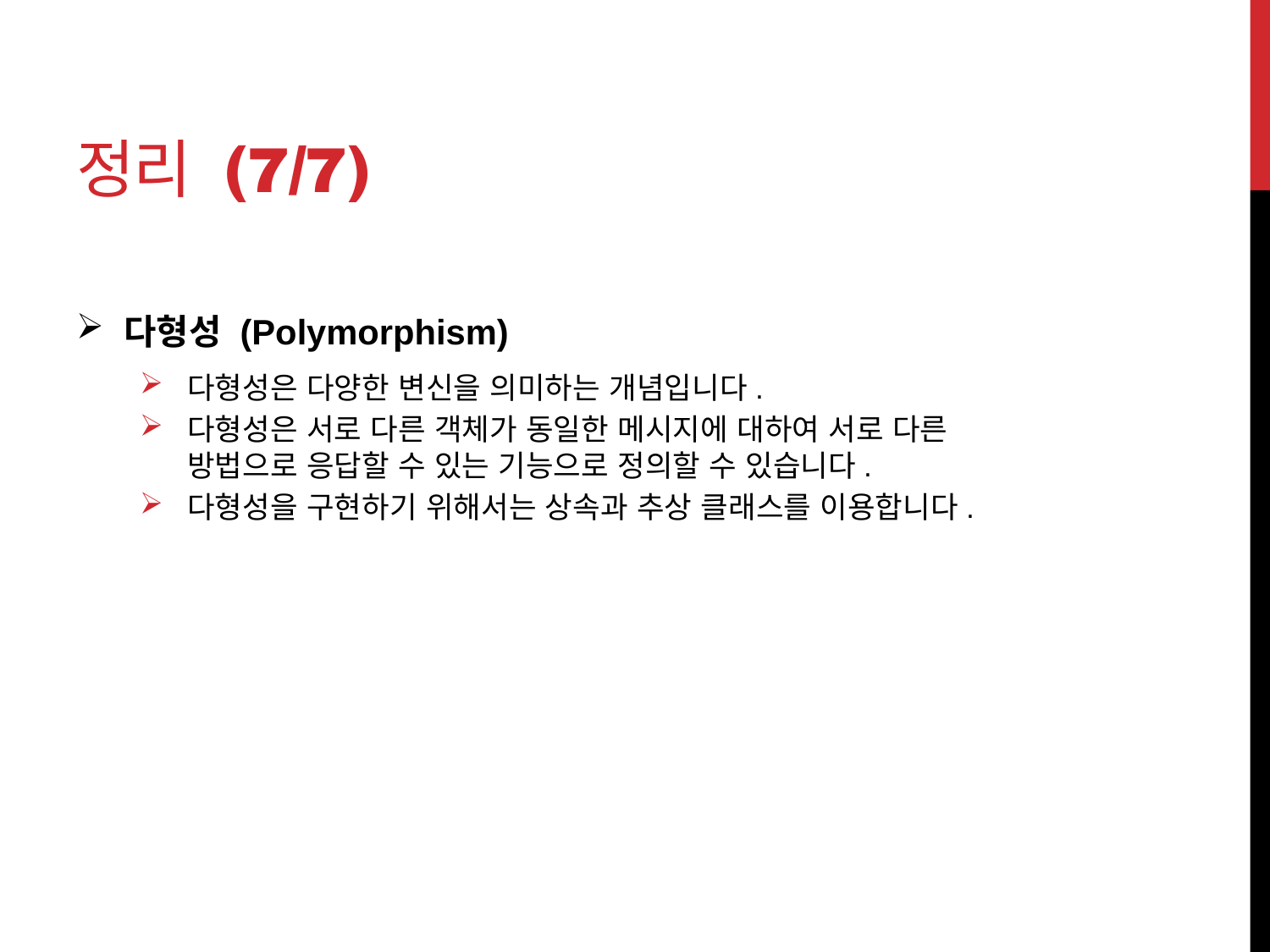

# 정리 (7/7)

다형성 (Polymorphism)
다형성은 다양한 변신을 의미하는 개념입니다.
다형성은 서로 다른 객체가 동일한 메시지에 대하여 서로 다른
방법으로 응답할 수 있는 기능으로 정의할 수 있습니다.
다형성을 구현하기 위해서는 상속과 추상 클래스를 이용합니다.